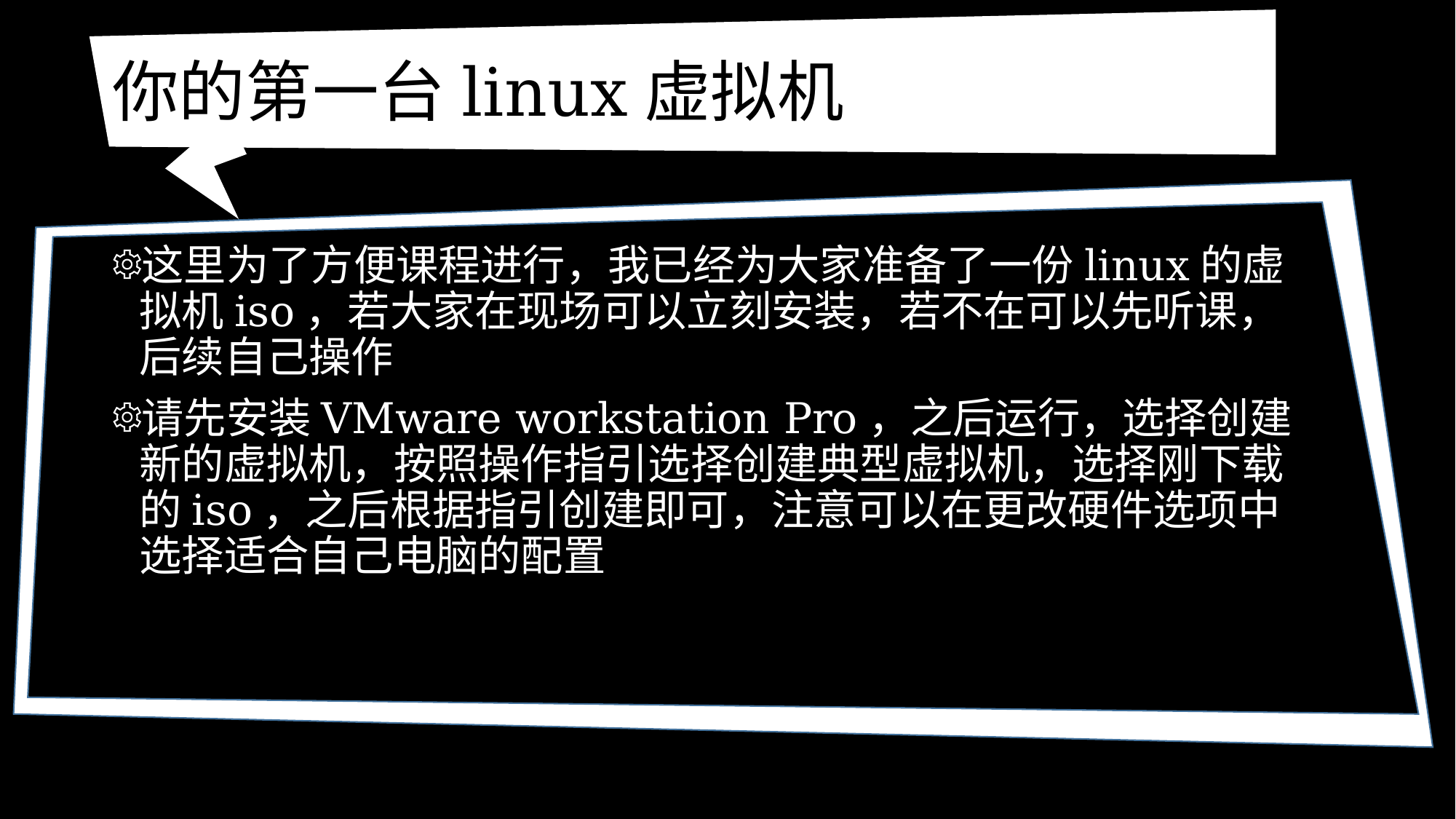

# 你的第一台linux虚拟机
这里为了方便课程进行，我已经为大家准备了一份linux的虚拟机iso，若大家在现场可以立刻安装，若不在可以先听课，后续自己操作
请先安装VMware workstation Pro，之后运行，选择创建新的虚拟机，按照操作指引选择创建典型虚拟机，选择刚下载的iso，之后根据指引创建即可，注意可以在更改硬件选项中选择适合自己电脑的配置